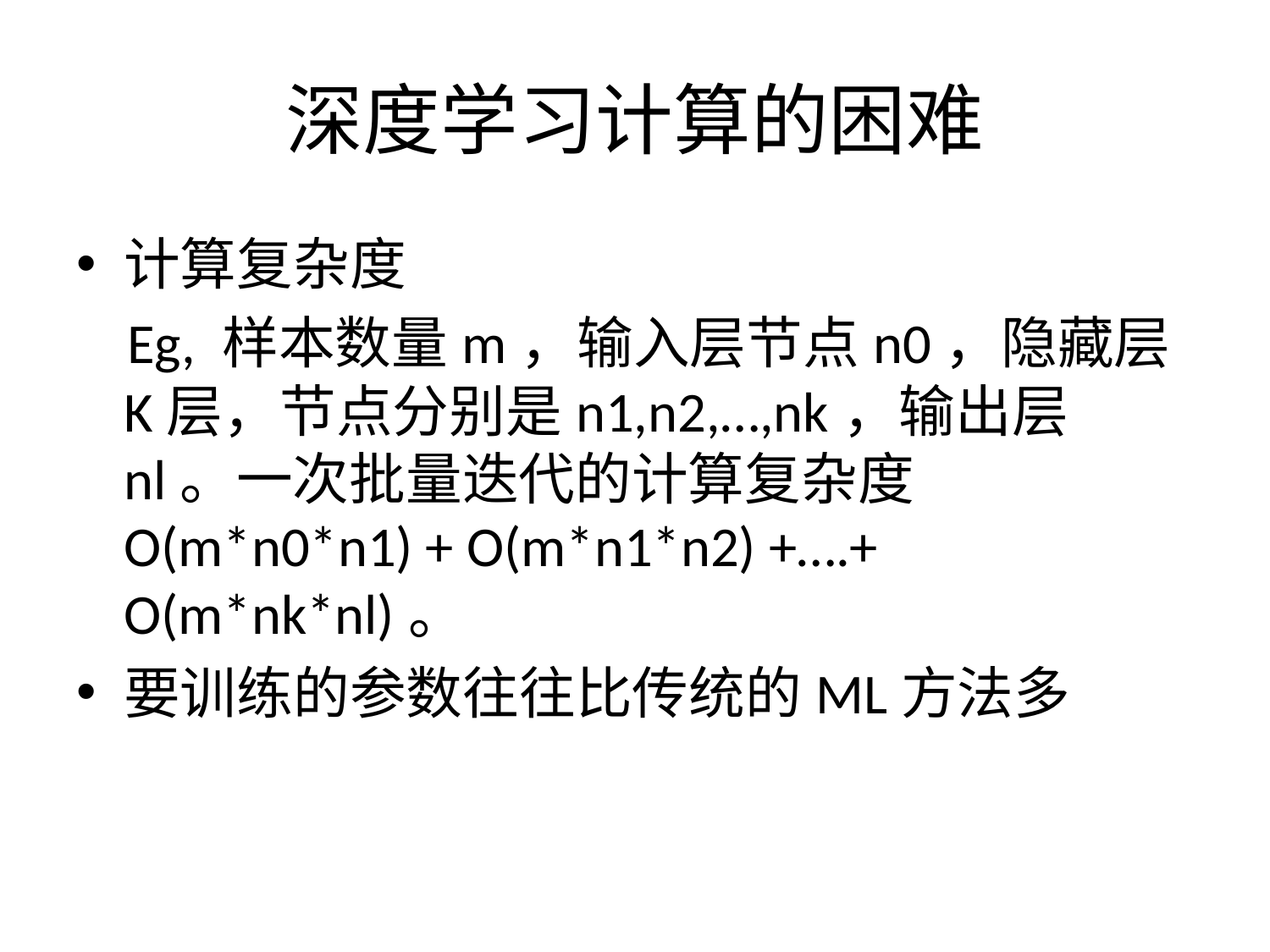

# 深度学习计算的困难
计算复杂度
    Eg, 样本数量m，输入层节点n0，隐藏层K层，节点分别是n1,n2,…,nk，输出层nl。一次批量迭代的计算复杂度O(m*n0*n1) + O(m*n1*n2) +….+ O(m*nk*nl)。
要训练的参数往往比传统的ML方法多